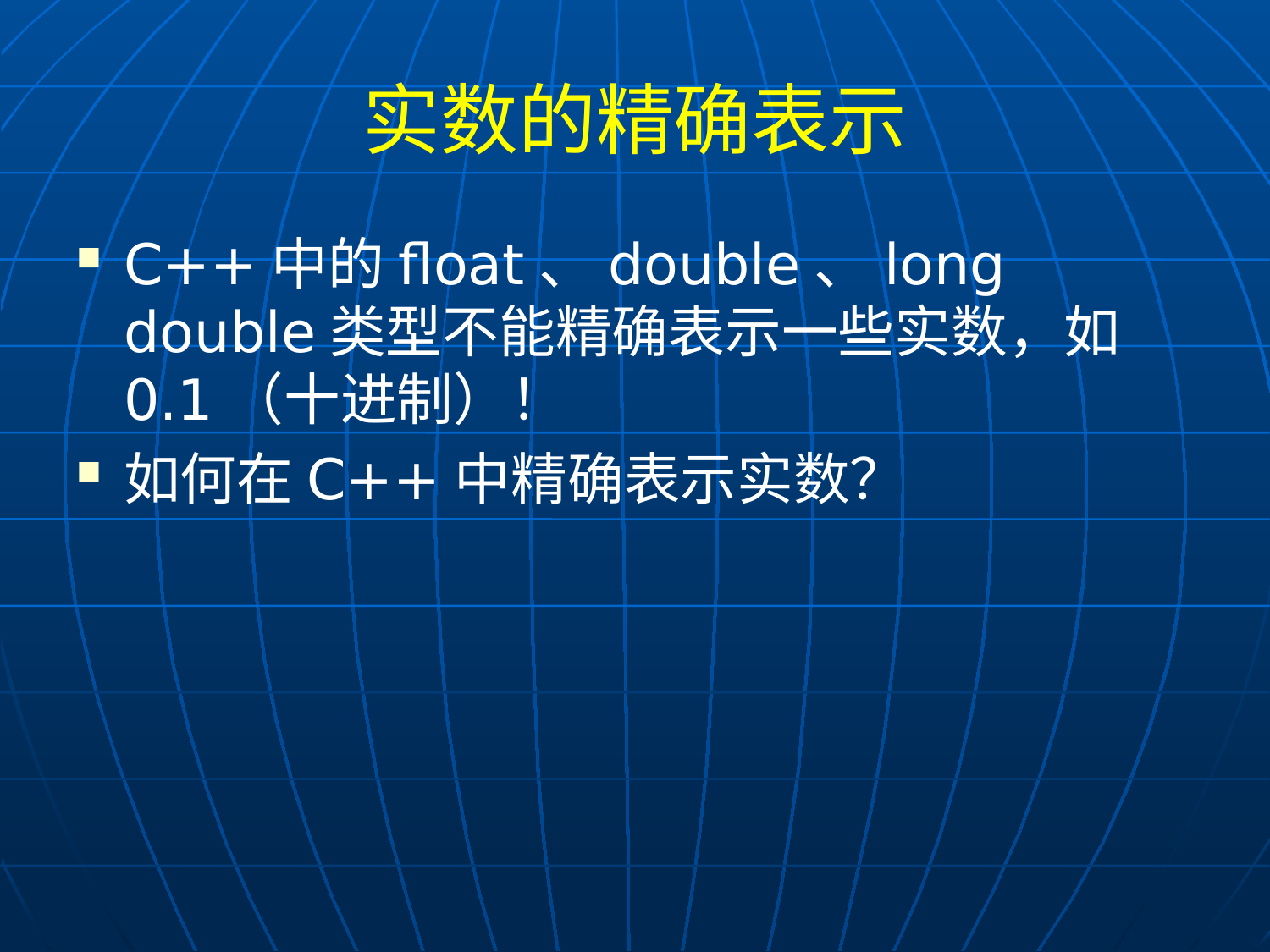

# 实数的精确表示
C++中的float、double、long double类型不能精确表示一些实数，如0.1（十进制）！
如何在C++中精确表示实数？